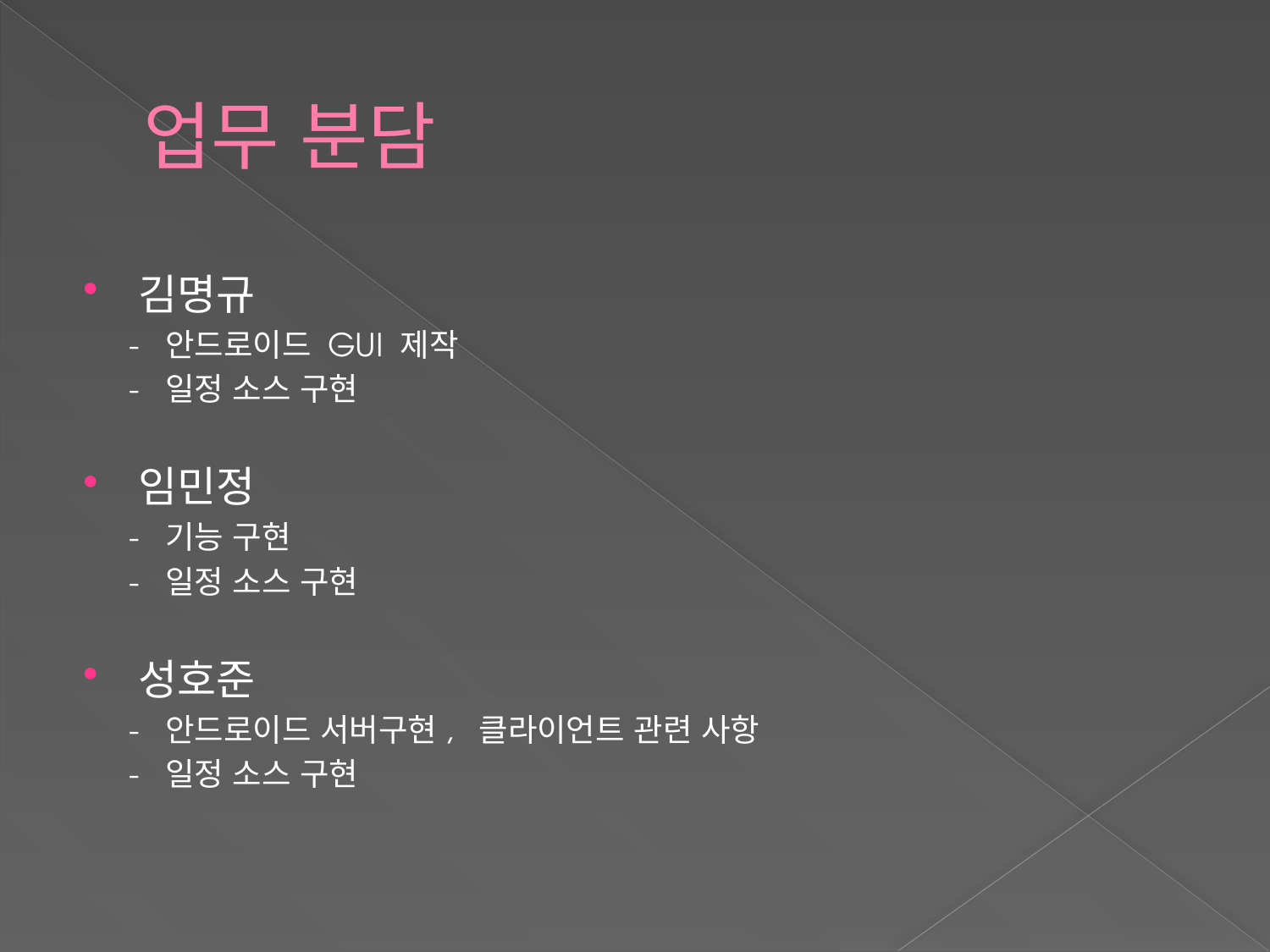

# 업무 분담
김명규
     -  안드로이드 GUI 제작
     -  일정 소스 구현

임민정
     -  기능 구현
     -  일정 소스 구현

성호준
     -  안드로이드 서버구현,  클라이언트 관련 사항
     -  일정 소스 구현